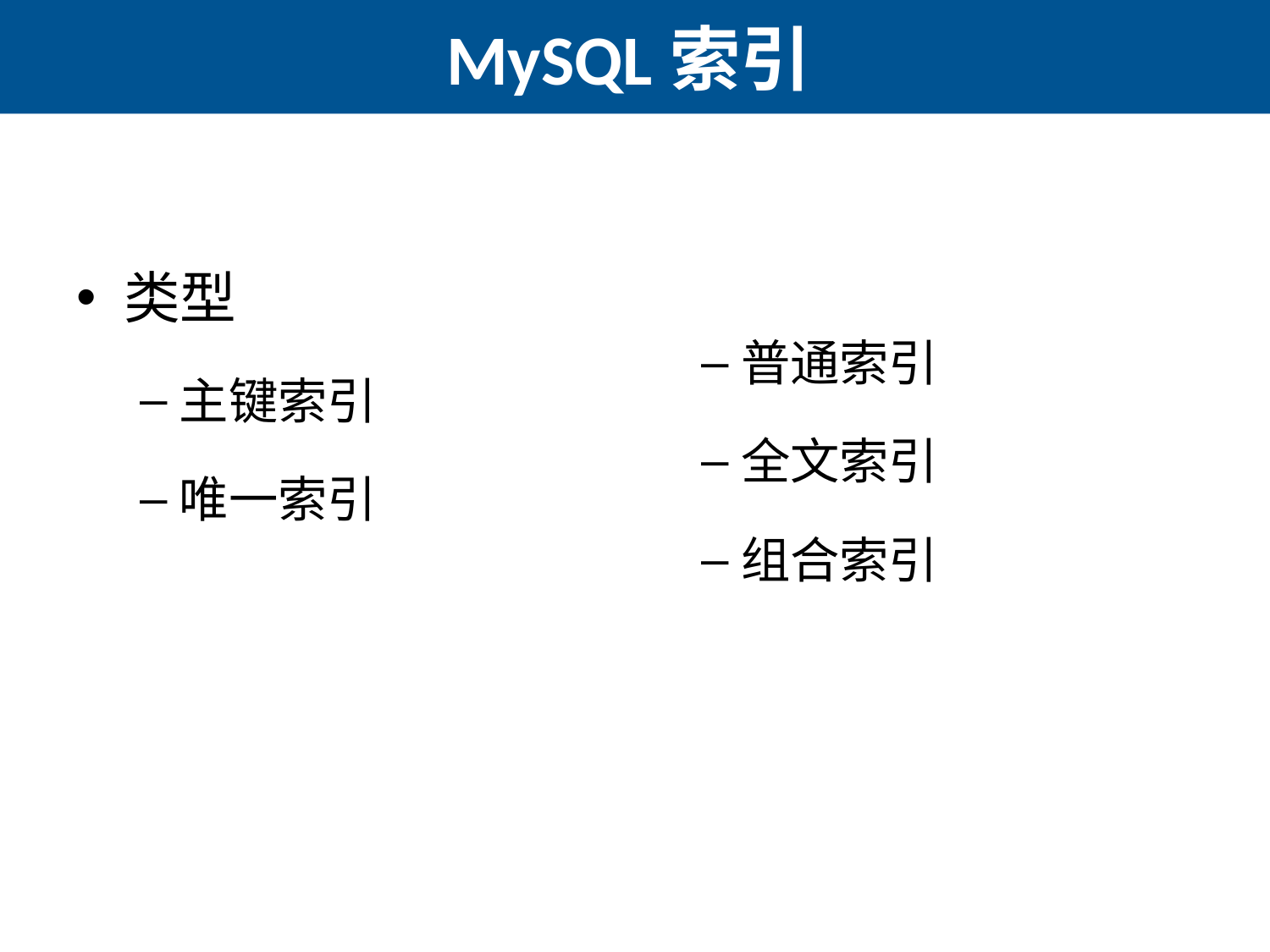

# MySQL索引
类型
主键索引
唯一索引
普通索引
全文索引
组合索引